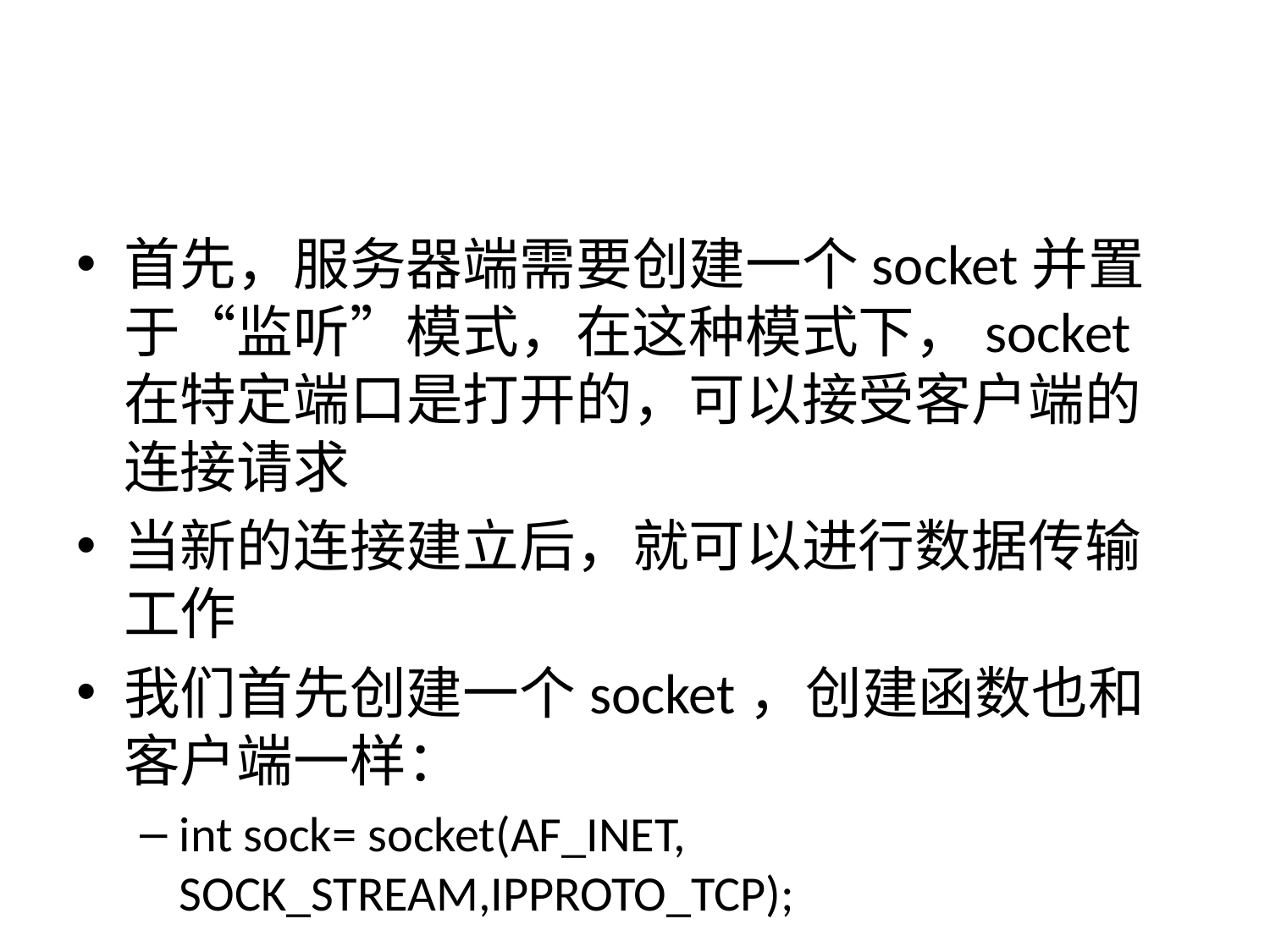

#
首先，服务器端需要创建一个socket并置于“监听”模式，在这种模式下，socket在特定端口是打开的，可以接受客户端的连接请求
当新的连接建立后，就可以进行数据传输工作
我们首先创建一个socket，创建函数也和客户端一样：
int sock= socket(AF_INET, SOCK_STREAM,IPPROTO_TCP);